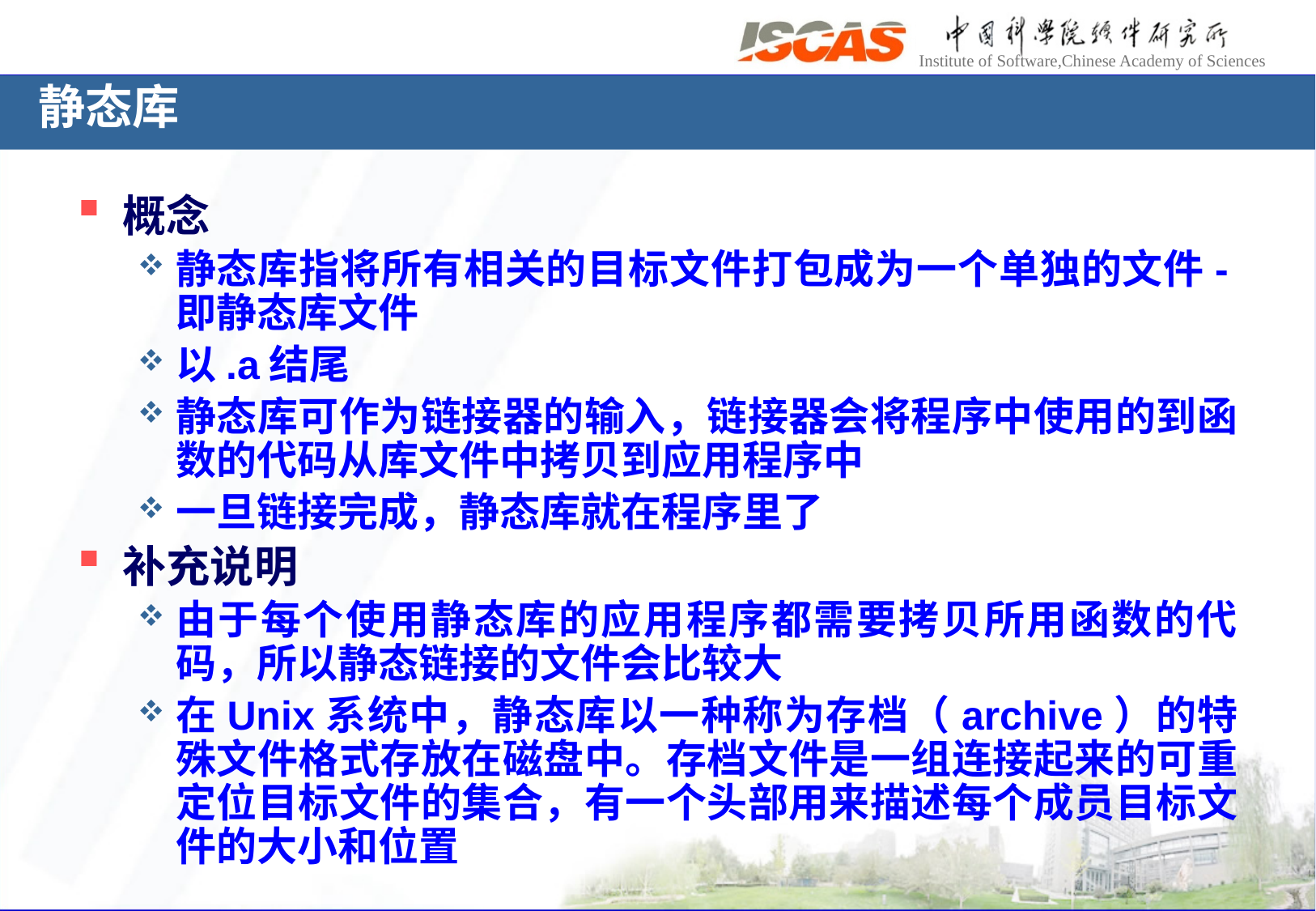

概念
静态库指将所有相关的目标文件打包成为一个单独的文件-即静态库文件
以.a结尾
静态库可作为链接器的输入，链接器会将程序中使用的到函数的代码从库文件中拷贝到应用程序中
一旦链接完成，静态库就在程序里了
补充说明
由于每个使用静态库的应用程序都需要拷贝所用函数的代码，所以静态链接的文件会比较大
在Unix系统中，静态库以一种称为存档（archive）的特殊文件格式存放在磁盘中。存档文件是一组连接起来的可重定位目标文件的集合，有一个头部用来描述每个成员目标文件的大小和位置
静态库